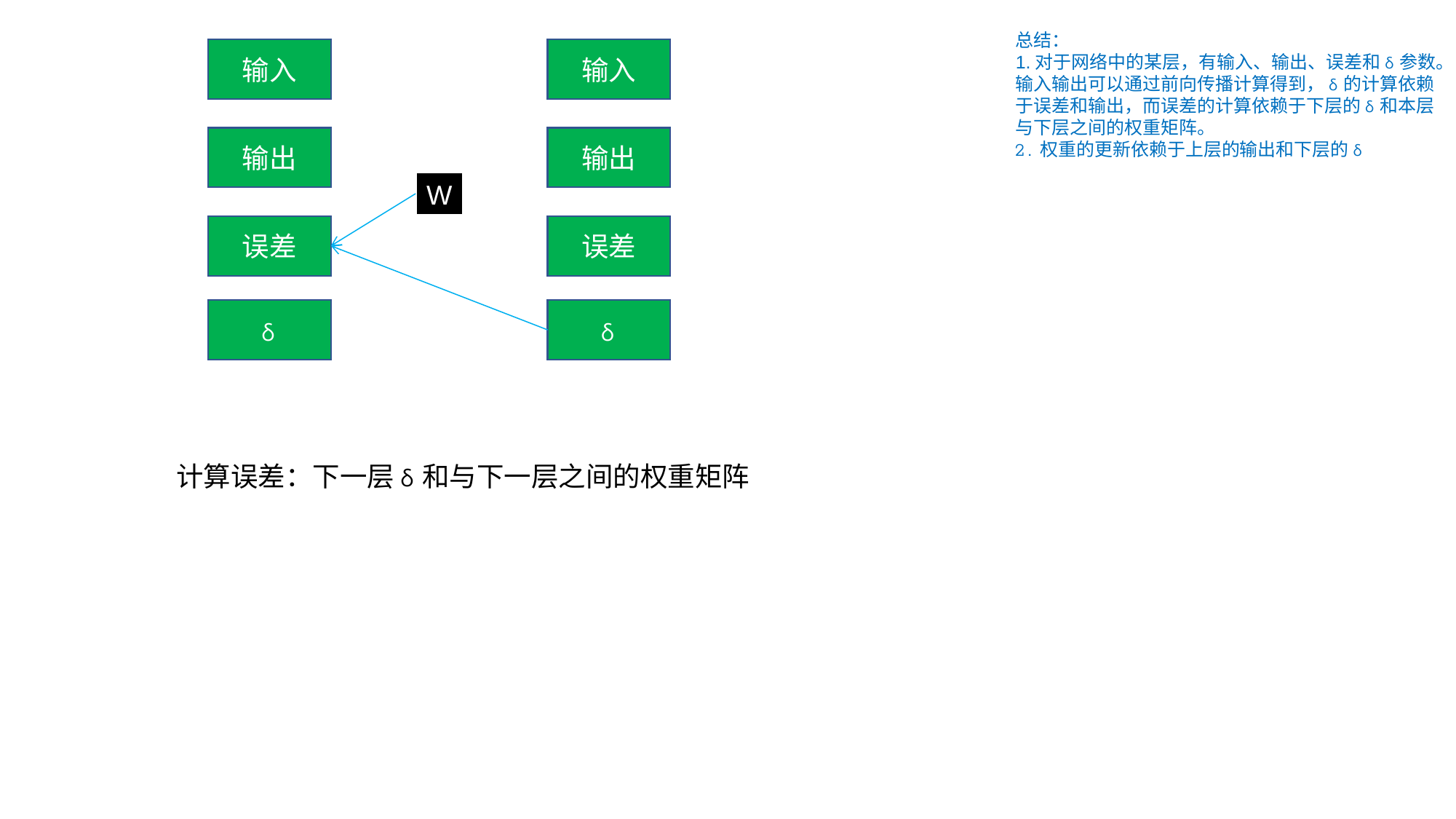

总结：
1.对于网络中的某层，有输入、输出、误差和δ参数。输入输出可以通过前向传播计算得到，δ的计算依赖于误差和输出，而误差的计算依赖于下层的δ和本层与下层之间的权重矩阵。
2.权重的更新依赖于上层的输出和下层的δ
输入
输入
输出
输出
W
误差
误差
δ
δ
计算误差：下一层δ和与下一层之间的权重矩阵